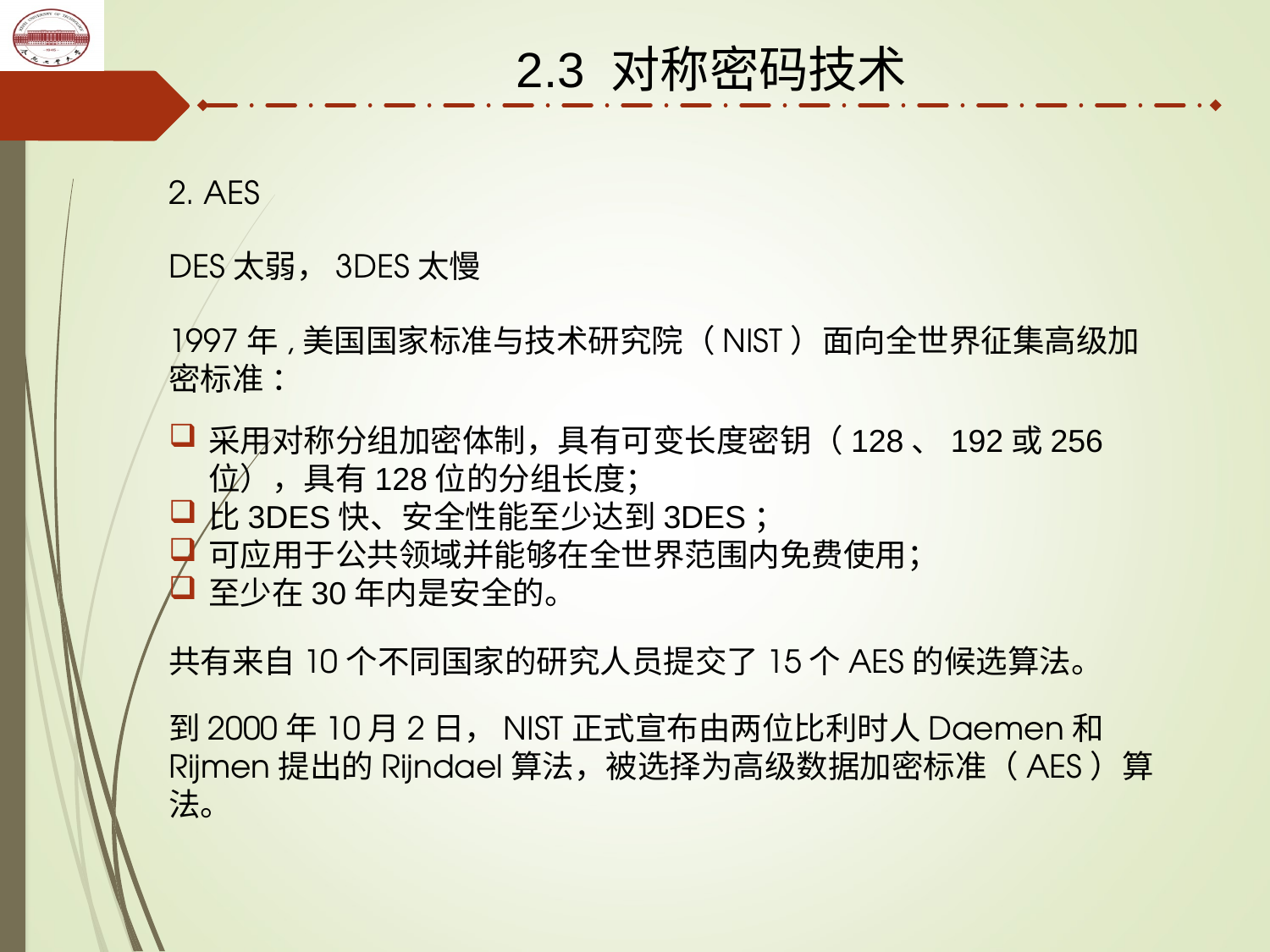

2.3 对称密码技术
2. AES
DES太弱，3DES太慢
1997年,美国国家标准与技术研究院（NIST）面向全世界征集高级加密标准 ：
采用对称分组加密体制，具有可变长度密钥（128、192或256位），具有128位的分组长度；
比3DES快、安全性能至少达到3DES；
可应用于公共领域并能够在全世界范围内免费使用；
至少在30年内是安全的。
共有来自10个不同国家的研究人员提交了15个AES的候选算法。
到2000年10月2日，NIST正式宣布由两位比利时人Daemen和Rijmen提出的Rijndael算法，被选择为高级数据加密标准（AES）算法。